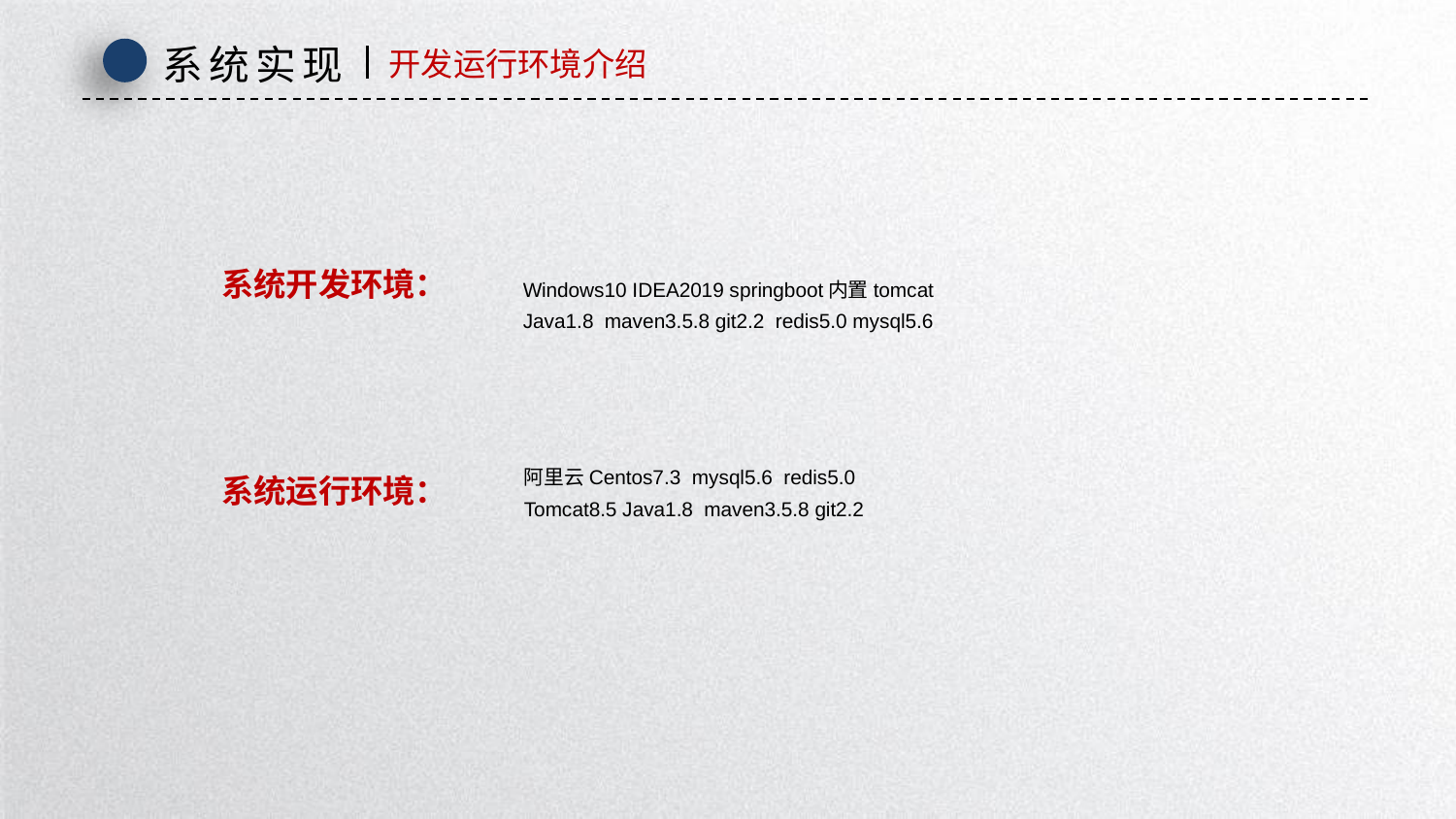

系统实现
开发运行环境介绍

系统开发环境：
Windows10 IDEA2019 springboot内置tomcat
Java1.8  maven3.5.8 git2.2  redis5.0 mysql5.6
阿里云Centos7.3  mysql5.6  redis5.0
Tomcat8.5 Java1.8  maven3.5.8 git2.2
系统运行环境：